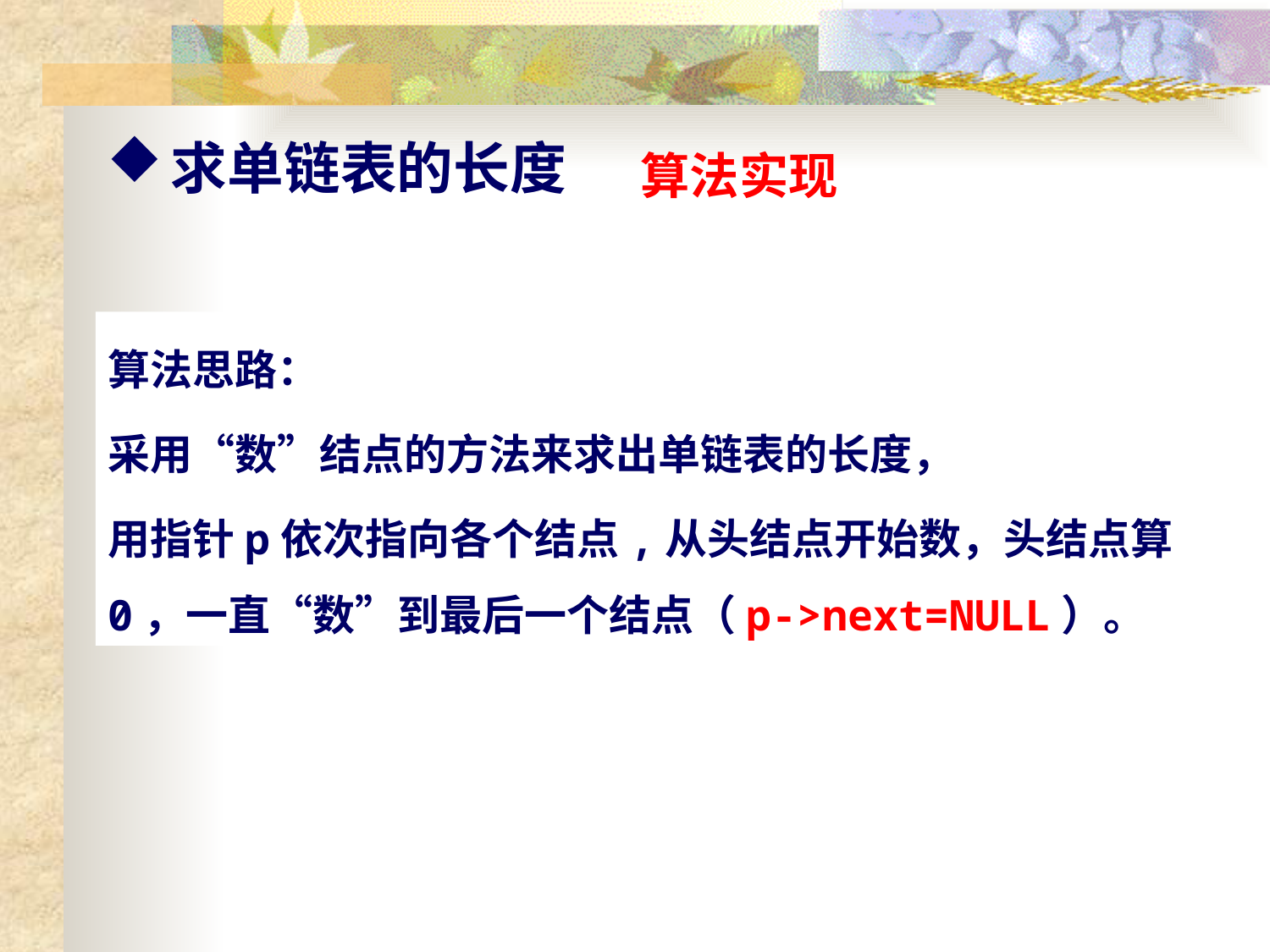

求单链表的长度
算法实现
算法思路：
采用“数”结点的方法来求出单链表的长度，
用指针p依次指向各个结点,从头结点开始数，头结点算0，一直“数”到最后一个结点（p->next=NULL）。
6